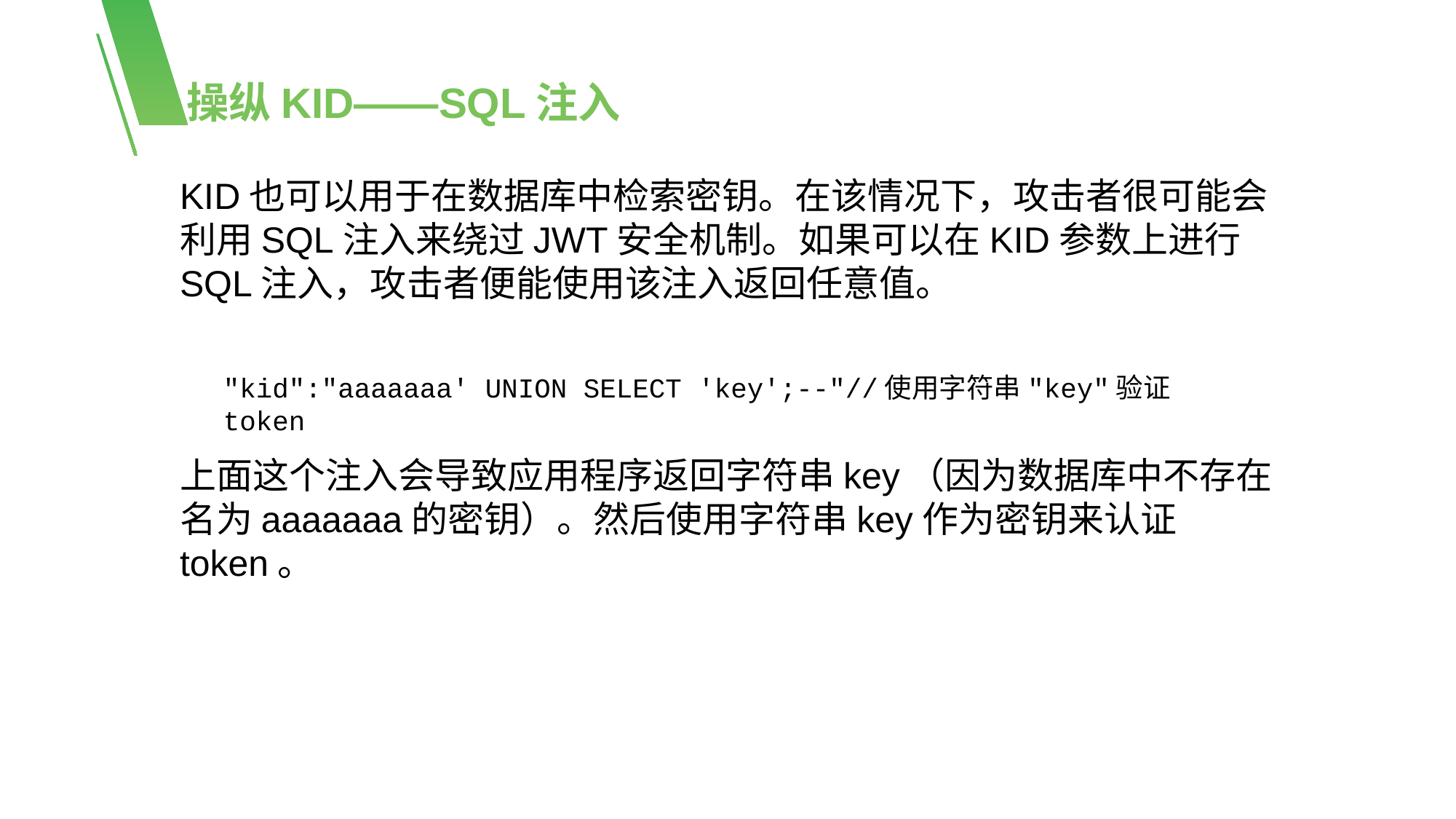

操纵KID——SQL注入
KID也可以用于在数据库中检索密钥。在该情况下，攻击者很可能会利用SQL注入来绕过JWT安全机制。如果可以在KID参数上进行SQL注入，攻击者便能使用该注入返回任意值。
"kid":"aaaaaaa' UNION SELECT 'key';--"//使用字符串"key"验证token
上面这个注入会导致应用程序返回字符串key（因为数据库中不存在名为aaaaaaa的密钥）。然后使用字符串key作为密钥来认证token。